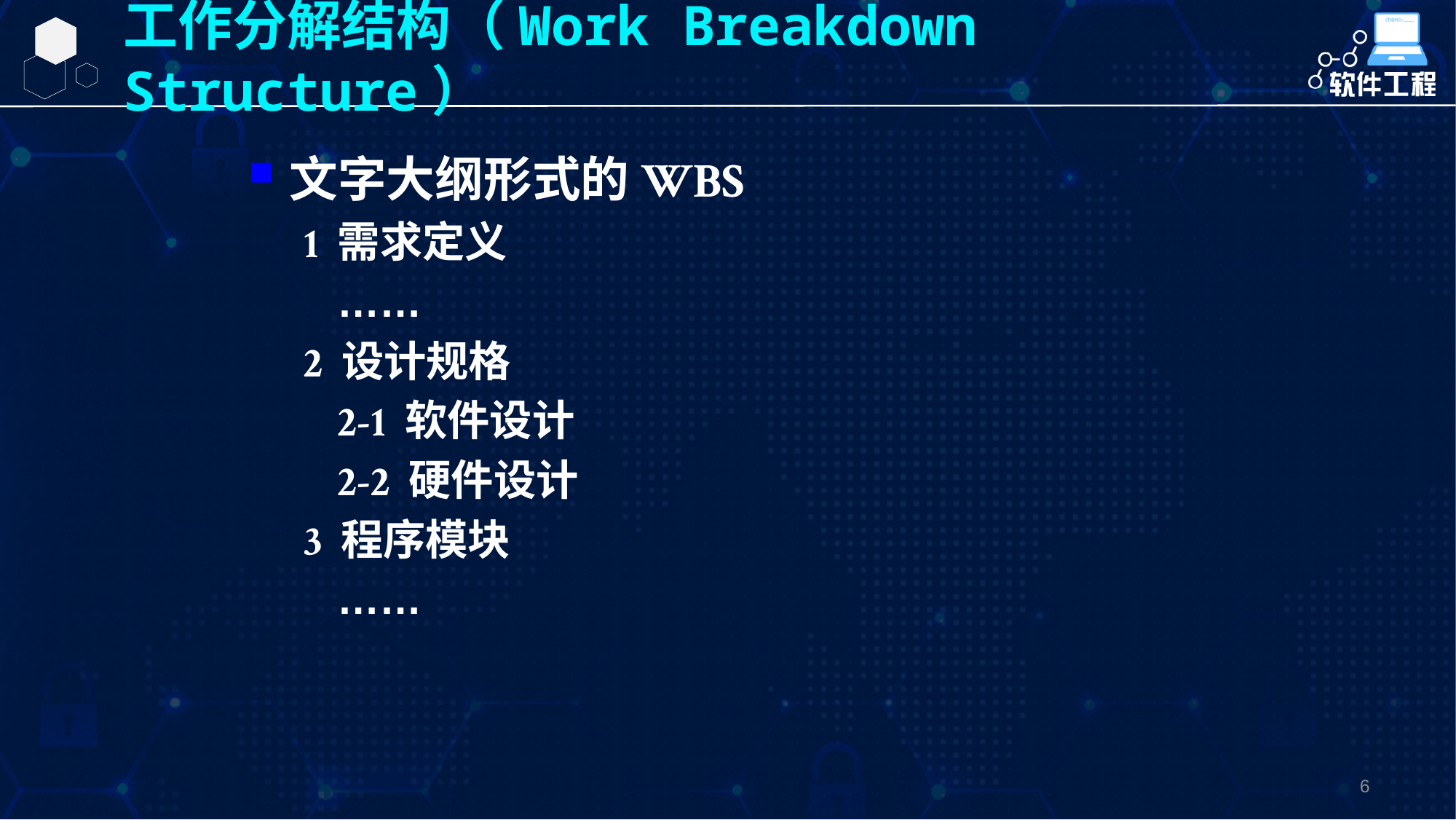

6
工作分解结构（Work Breakdown Structure）
文字大纲形式的WBS
1 需求定义
	……
2 设计规格
	2-1 软件设计
	2-2 硬件设计
3 程序模块
	……